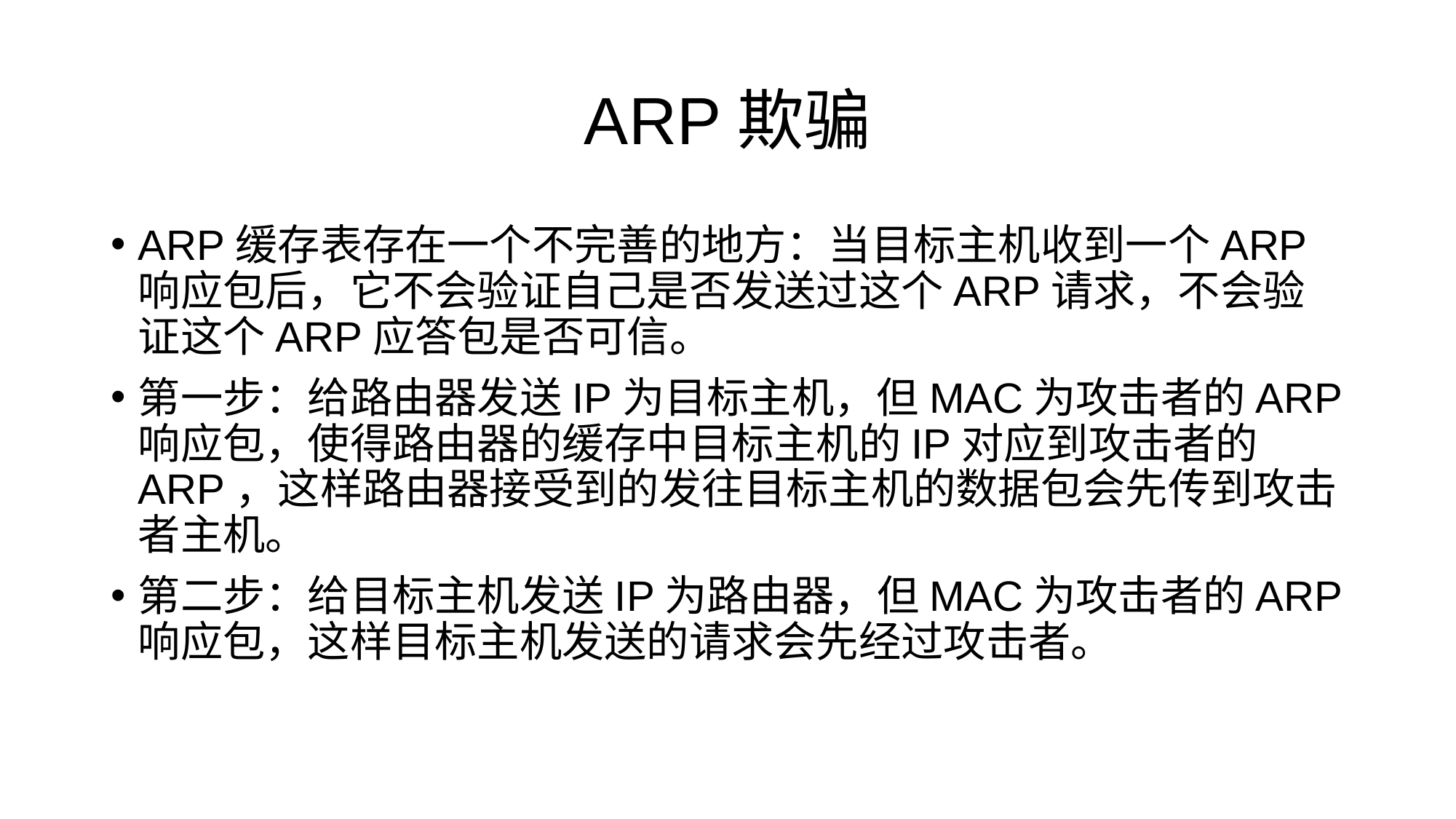

# ARP欺骗
ARP缓存表存在一个不完善的地方：当目标主机收到一个ARP响应包后，它不会验证自己是否发送过这个ARP请求，不会验证这个ARP应答包是否可信。
第一步：给路由器发送IP为目标主机，但MAC为攻击者的ARP响应包，使得路由器的缓存中目标主机的IP对应到攻击者的ARP，这样路由器接受到的发往目标主机的数据包会先传到攻击者主机。
第二步：给目标主机发送IP为路由器，但MAC为攻击者的ARP响应包，这样目标主机发送的请求会先经过攻击者。